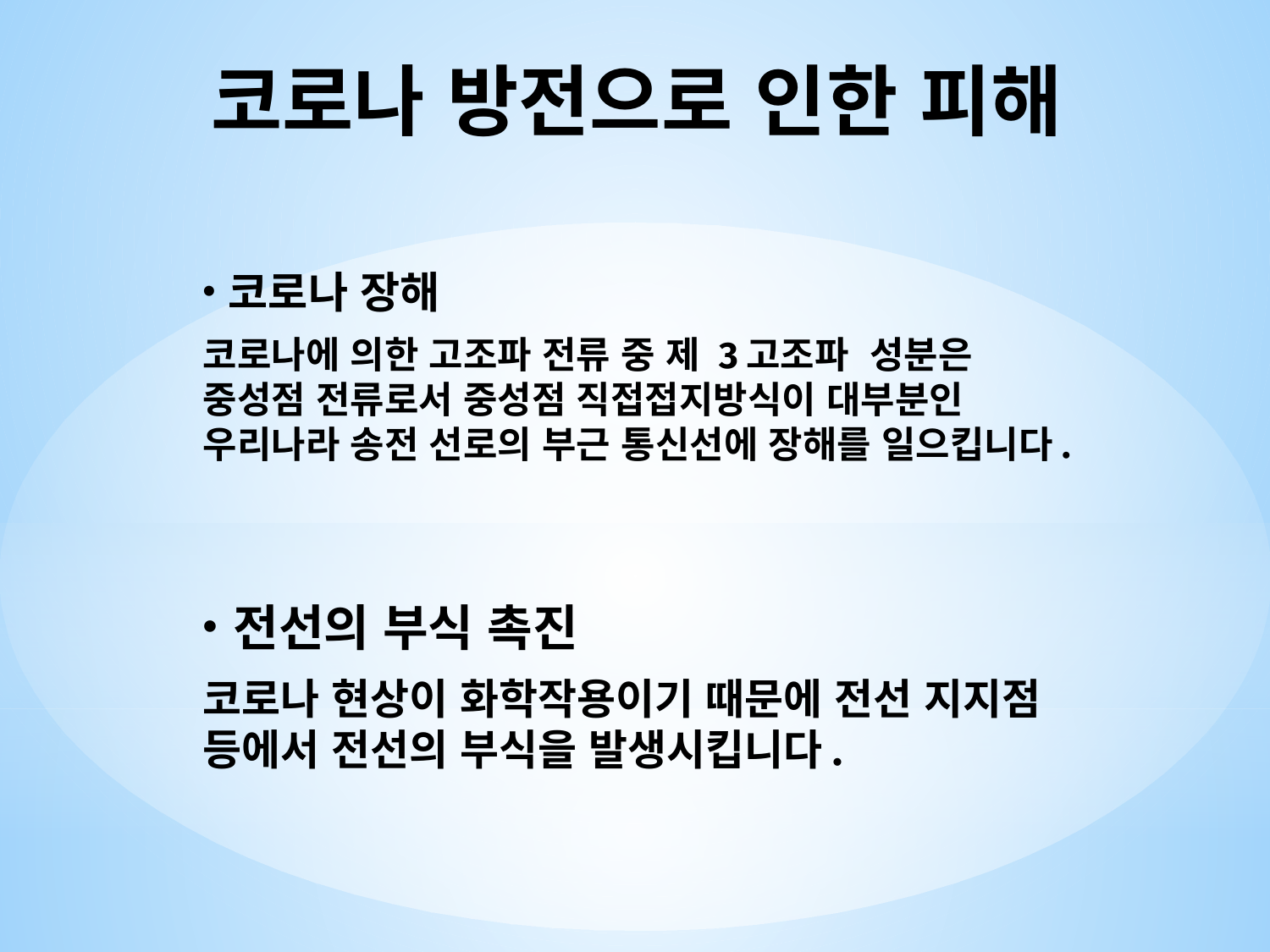

# 코로나 방전으로 인한 피해
·코로나 장해
코로나에 의한 고조파 전류 중 제 3고조파  성분은 중성점 전류로서 중성점 직접접지방식이 대부분인 우리나라 송전 선로의 부근 통신선에 장해를 일으킵니다.
·전선의 부식 촉진
코로나 현상이 화학작용이기 때문에 전선 지지점 등에서 전선의 부식을 발생시킵니다.